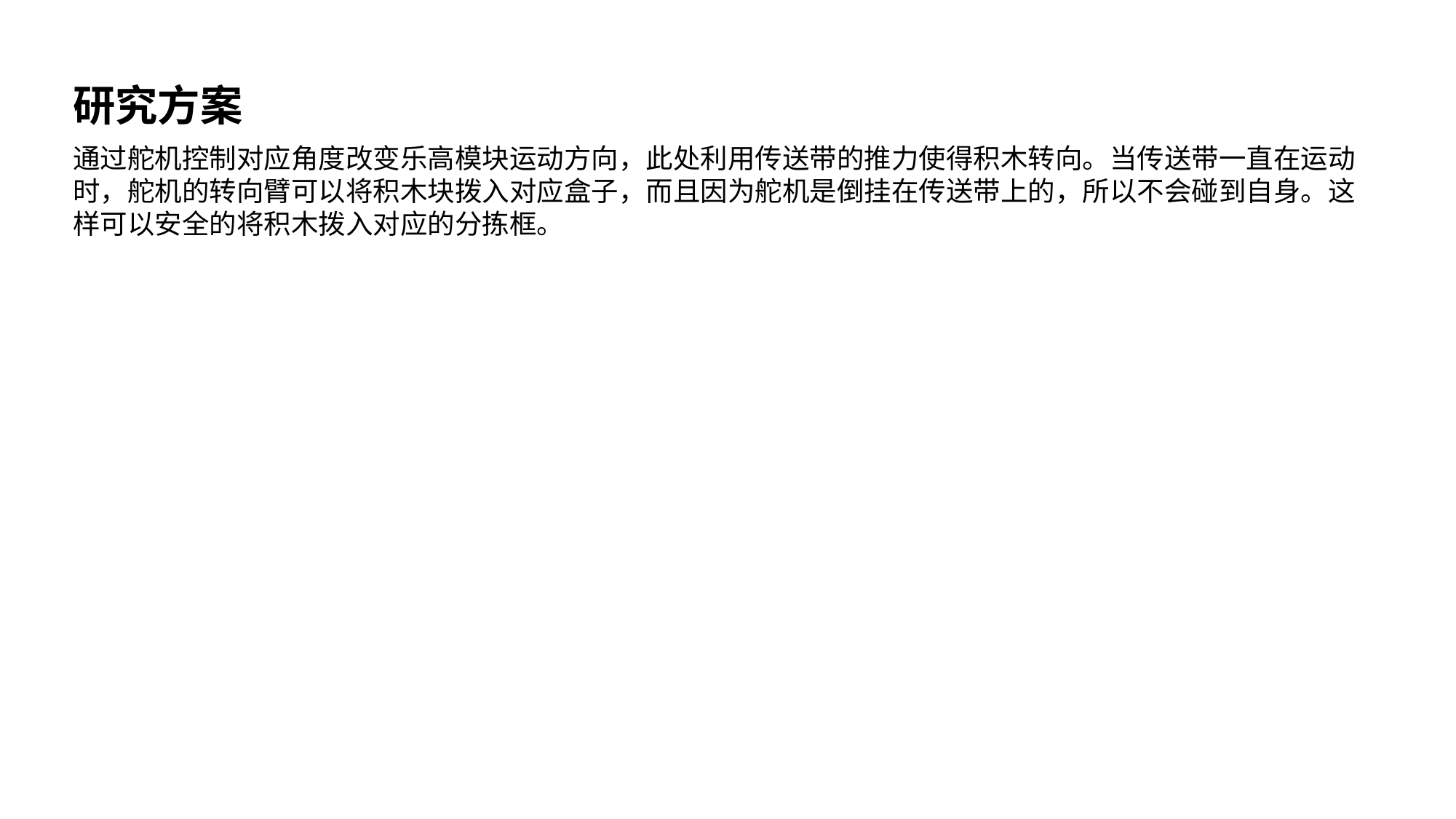

研究方案
通过舵机控制对应角度改变乐高模块运动方向，此处利用传送带的推力使得积木转向。当传送带一直在运动时，舵机的转向臂可以将积木块拨入对应盒子，而且因为舵机是倒挂在传送带上的，所以不会碰到自身。这样可以安全的将积木拨入对应的分拣框。